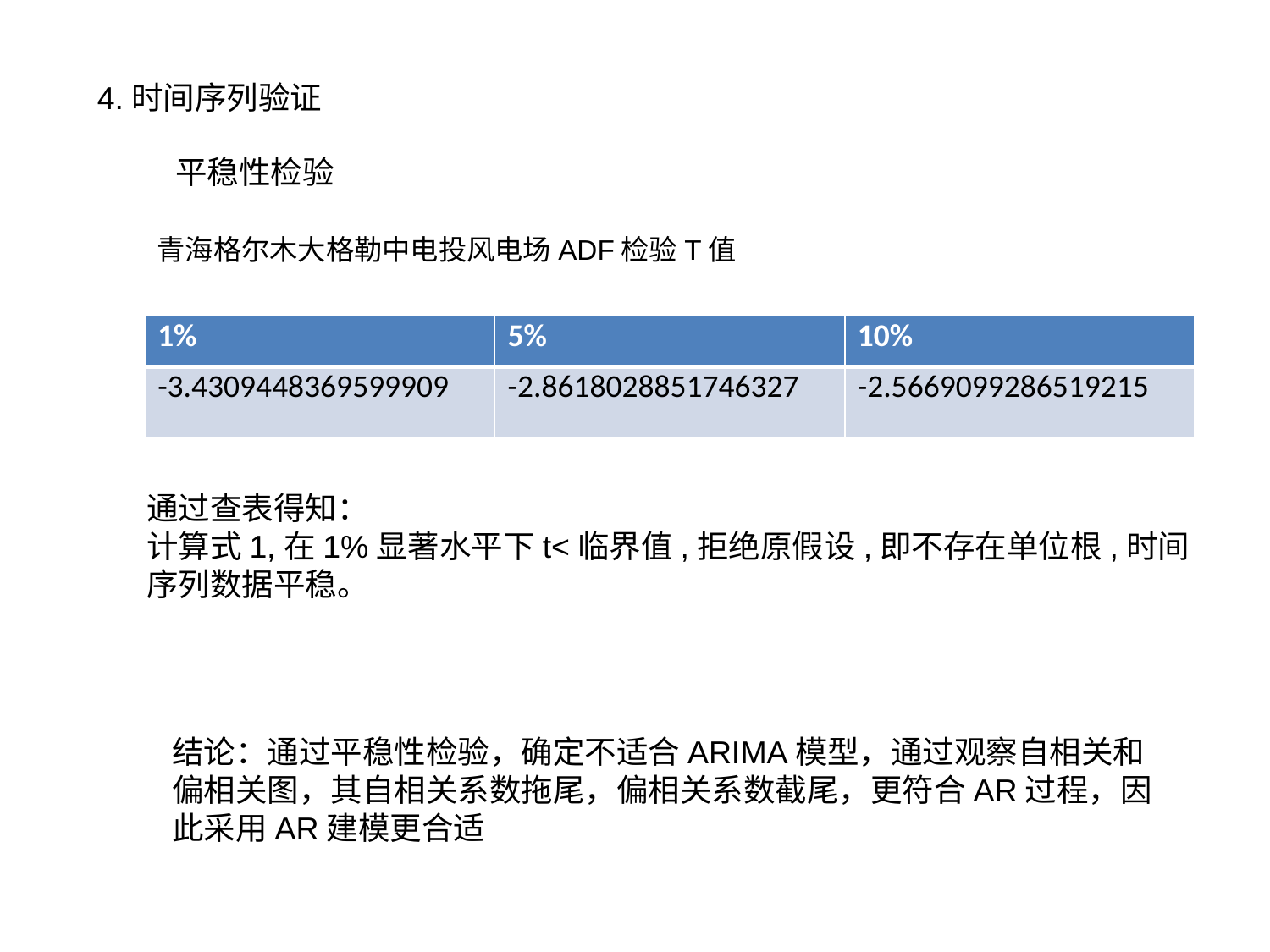

4.时间序列验证
平稳性检验
青海格尔木大格勒中电投风电场ADF检验T值
| 1% | 5% | 10% |
| --- | --- | --- |
| -3.4309448369599909 | -2.8618028851746327 | -2.5669099286519215 |
通过查表得知：
计算式1,在1%显著水平下t<临界值,拒绝原假设,即不存在单位根,时间序列数据平稳。
结论：通过平稳性检验，确定不适合ARIMA模型，通过观察自相关和偏相关图，其自相关系数拖尾，偏相关系数截尾，更符合AR过程，因此采用AR建模更合适